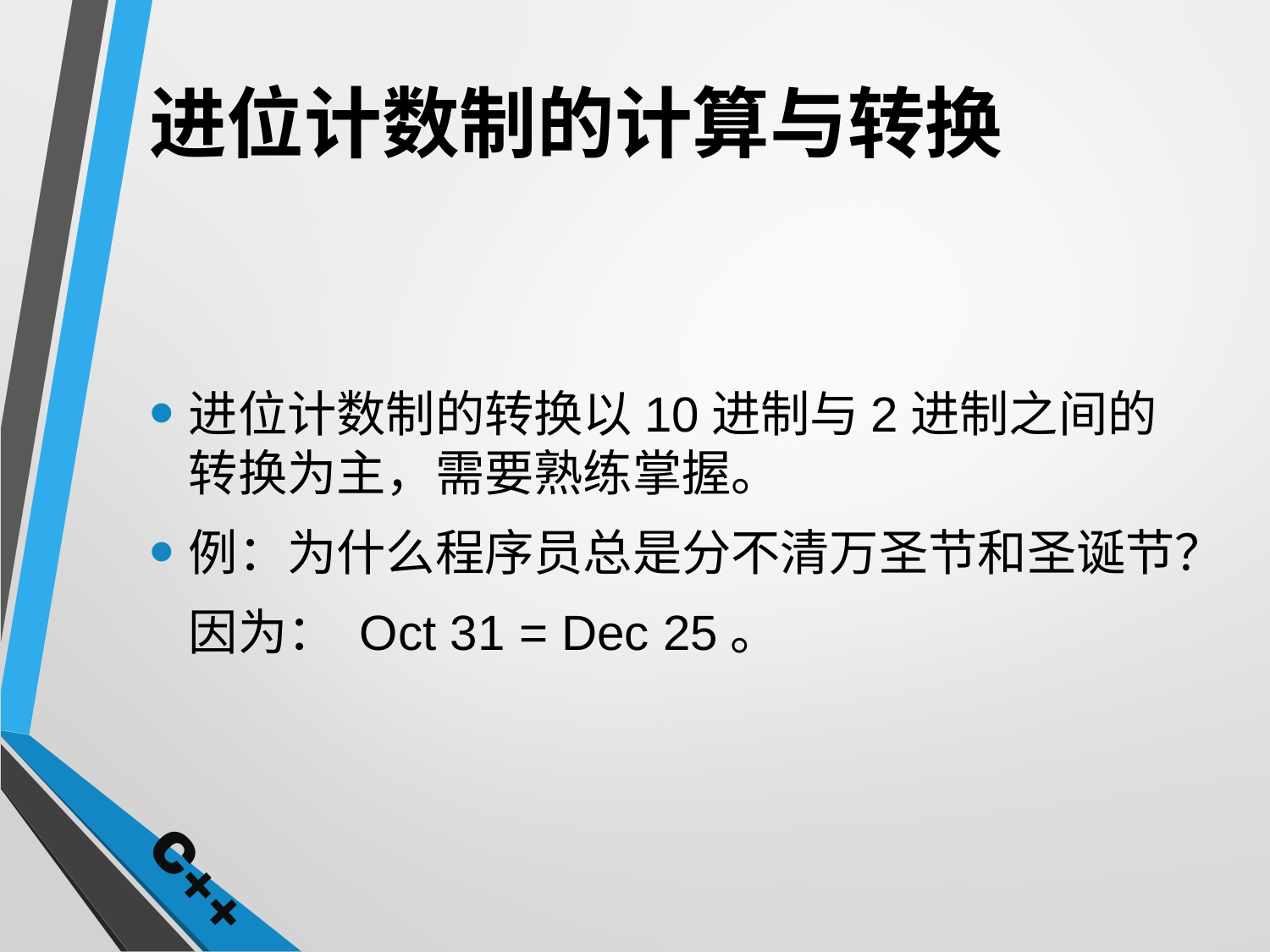

# 进位计数制的计算与转换
进位计数制的转换以10进制与2进制之间的转换为主，需要熟练掌握。
例：为什么程序员总是分不清万圣节和圣诞节？
	因为： Oct 31 = Dec 25。